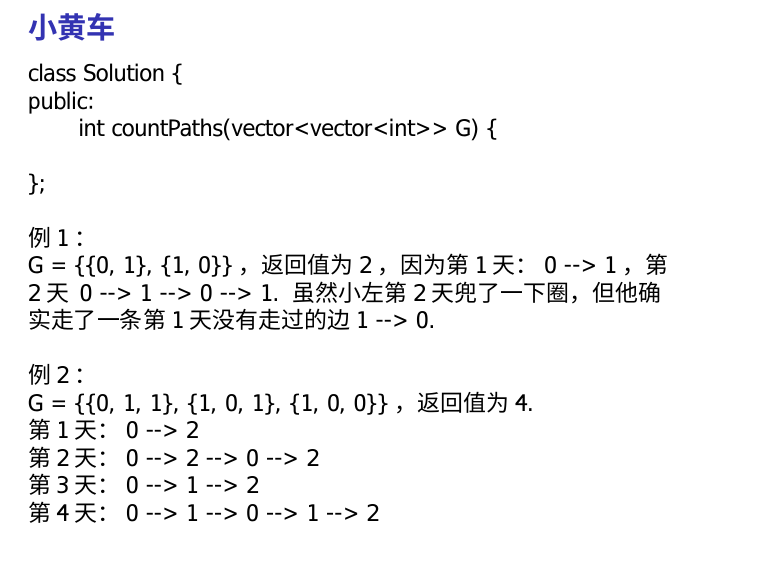

# 小黄车
class Solution {
public:
       int countPaths(vector<vector<int>> G) {

};

例1：
G = {{0, 1}, {1, 0}}，返回值为2，因为第1天：0 --> 1，第2天 0 --> 1 --> 0 --> 1. 虽然小左第2天兜了一下圈，但他确实走了一条第1天没有走过的边1 --> 0.

例2：
G = {{0, 1, 1}, {1, 0, 1}, {1, 0, 0}}，返回值为4.
第1天：0 --> 2
第2天：0 --> 2 --> 0 --> 2
第3天：0 --> 1 --> 2
第4天：0 --> 1 --> 0 --> 1 --> 2